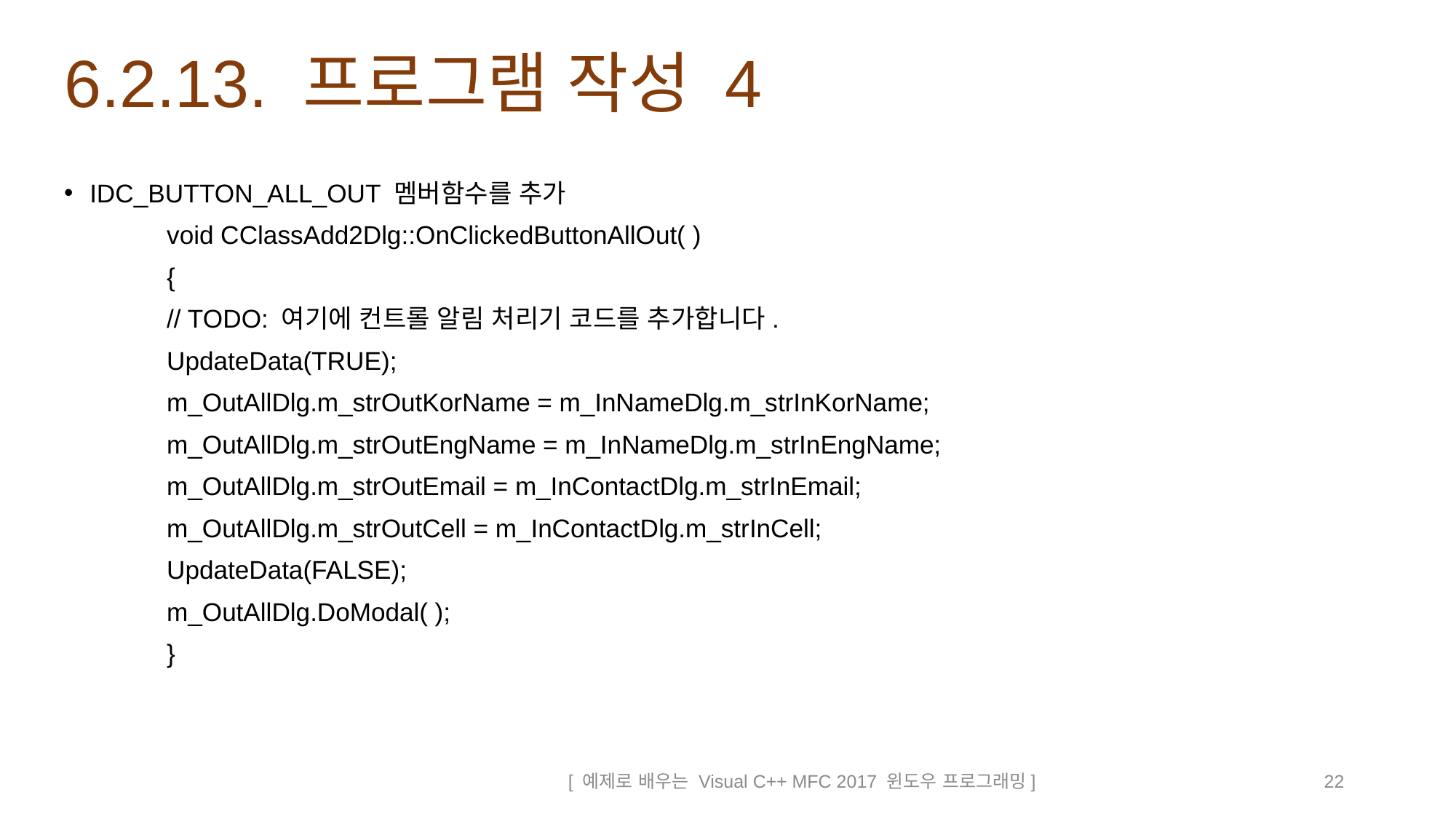

# 6.2.13. 프로그램 작성 4

IDC_BUTTON_ALL_OUT 멤버함수를 추가
	void CClassAdd2Dlg::OnClickedButtonAllOut( )
	{
	// TODO: 여기에 컨트롤 알림 처리기 코드를 추가합니다.
	UpdateData(TRUE);
	m_OutAllDlg.m_strOutKorName = m_InNameDlg.m_strInKorName;
	m_OutAllDlg.m_strOutEngName = m_InNameDlg.m_strInEngName;
	m_OutAllDlg.m_strOutEmail = m_InContactDlg.m_strInEmail;
	m_OutAllDlg.m_strOutCell = m_InContactDlg.m_strInCell;
	UpdateData(FALSE);
	m_OutAllDlg.DoModal( );
	}

[ 예제로 배우는 Visual C++ MFC 2017 윈도우 프로그래밍]
22